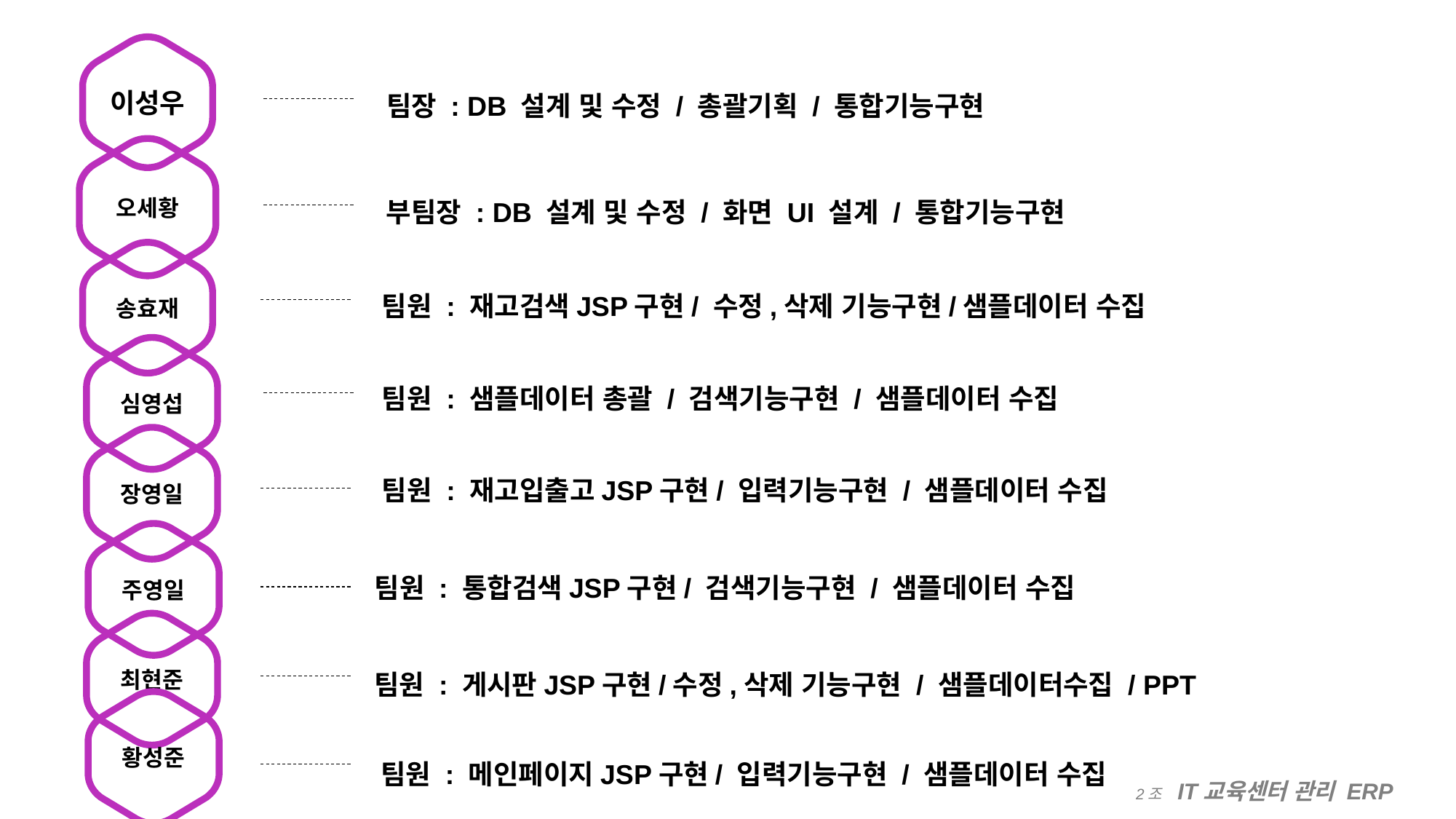

이성우
오세황
송효재
심영섭
장영일
주영일
최현준
황성준
팀장 : DB 설계 및 수정 / 총괄기획 / 통합기능구현
부팀장 : DB 설계 및 수정 / 화면 UI 설계 / 통합기능구현
팀원 : 재고검색JSP구현/ 수정,삭제 기능구현/샘플데이터 수집
팀원 : 샘플데이터 총괄 / 검색기능구현 / 샘플데이터 수집
팀원 : 재고입출고JSP구현/ 입력기능구현 / 샘플데이터 수집
팀원 : 통합검색JSP구현/ 검색기능구현 / 샘플데이터 수집
팀원 : 게시판JSP구현/수정,삭제 기능구현 / 샘플데이터수집 / PPT
팀원 : 메인페이지JSP구현/ 입력기능구현 / 샘플데이터 수집
2조 IT교육센터 관리 ERP